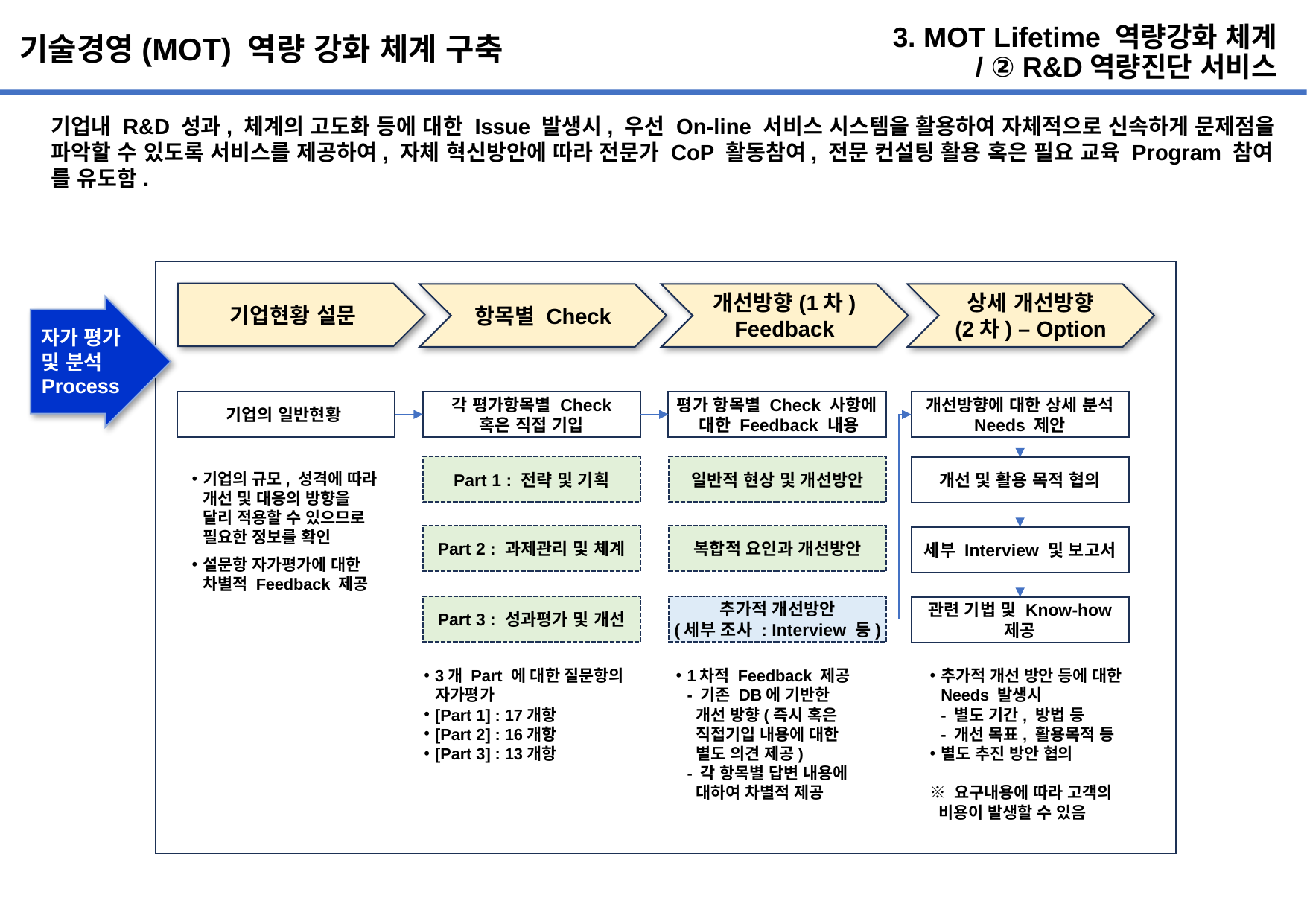

# 3. MOT Lifetime 역량강화 체계 / ② R&D역량진단 서비스
기술경영(MOT) 역량 강화 체계 구축
기업내 R&D 성과, 체계의 고도화 등에 대한 Issue 발생시, 우선 On-line 서비스 시스템을 활용하여 자체적으로 신속하게 문제점을
파악할 수 있도록 서비스를 제공하여, 자체 혁신방안에 따라 전문가 CoP 활동참여, 전문 컨설팅 활용 혹은 필요 교육 Program 참여
를 유도함.

기업현황 설문
항목별 Check
개선방향(1차)
Feedback
상세 개선방향
(2차) – Option
자가 평가
및 분석
Process
기업의 일반현황
각 평가항목별 Check
혹은 직접 기입
평가 항목별 Check 사항에
 대한 Feedback 내용
개선방향에 대한 상세 분석
Needs 제안
Part 1 : 전략 및 기획
일반적 현상 및 개선방안
개선 및 활용 목적 협의
기업의 규모, 성격에 따라
개선 및 대응의 방향을
달리 적용할 수 있으므로
필요한 정보를 확인
설문항 자가평가에 대한
차별적 Feedback 제공
Part 2 : 과제관리 및 체계
복합적 요인과 개선방안
세부 Interview 및 보고서
Part 3 : 성과평가 및 개선
추가적 개선방안
(세부 조사 : Interview 등)
관련 기법 및 Know-how
제공
3개 Part 에 대한 질문항의
자가평가
[Part 1] : 17개항
[Part 2] : 16개항
[Part 3] : 13개항
1차적 Feedback 제공
- 기존 DB에 기반한
  개선 방향(즉시 혹은
  직접기입 내용에 대한
  별도 의견 제공)
- 각 항목별 답변 내용에
  대하여 차별적 제공
추가적 개선 방안 등에 대한
Needs 발생시
- 별도 기간, 방법 등
- 개선 목표, 활용목적 등
별도 추진 방안 협의

※ 요구내용에 따라 고객의
  비용이 발생할 수 있음